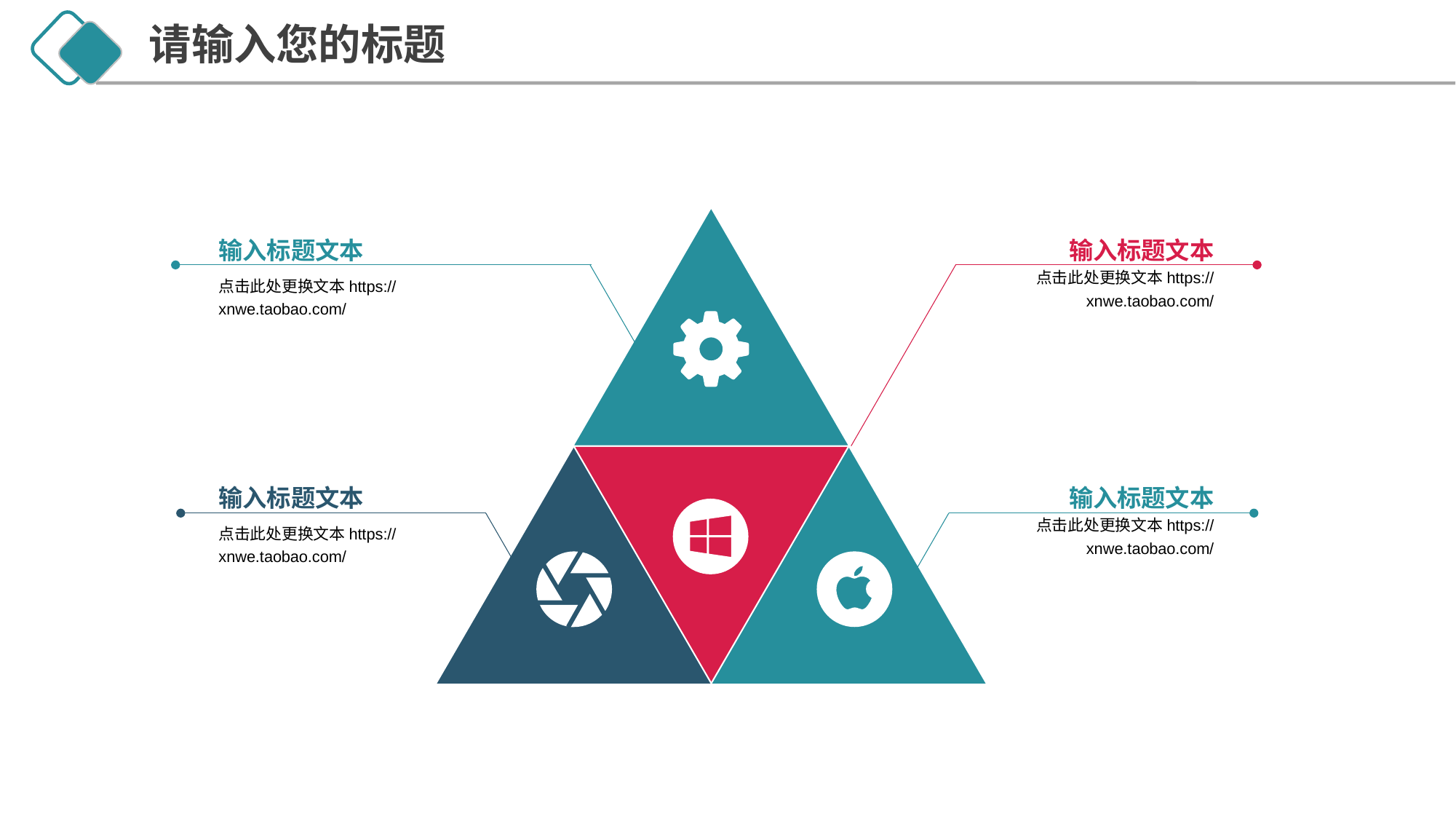

请输入您的标题

输入标题文本
点击此处更换文本https://xnwe.taobao.com/

输入标题文本
点击此处更换文本https://xnwe.taobao.com/

输入标题文本
点击此处更换文本https://xnwe.taobao.com/

输入标题文本
点击此处更换文本https://xnwe.taobao.com/